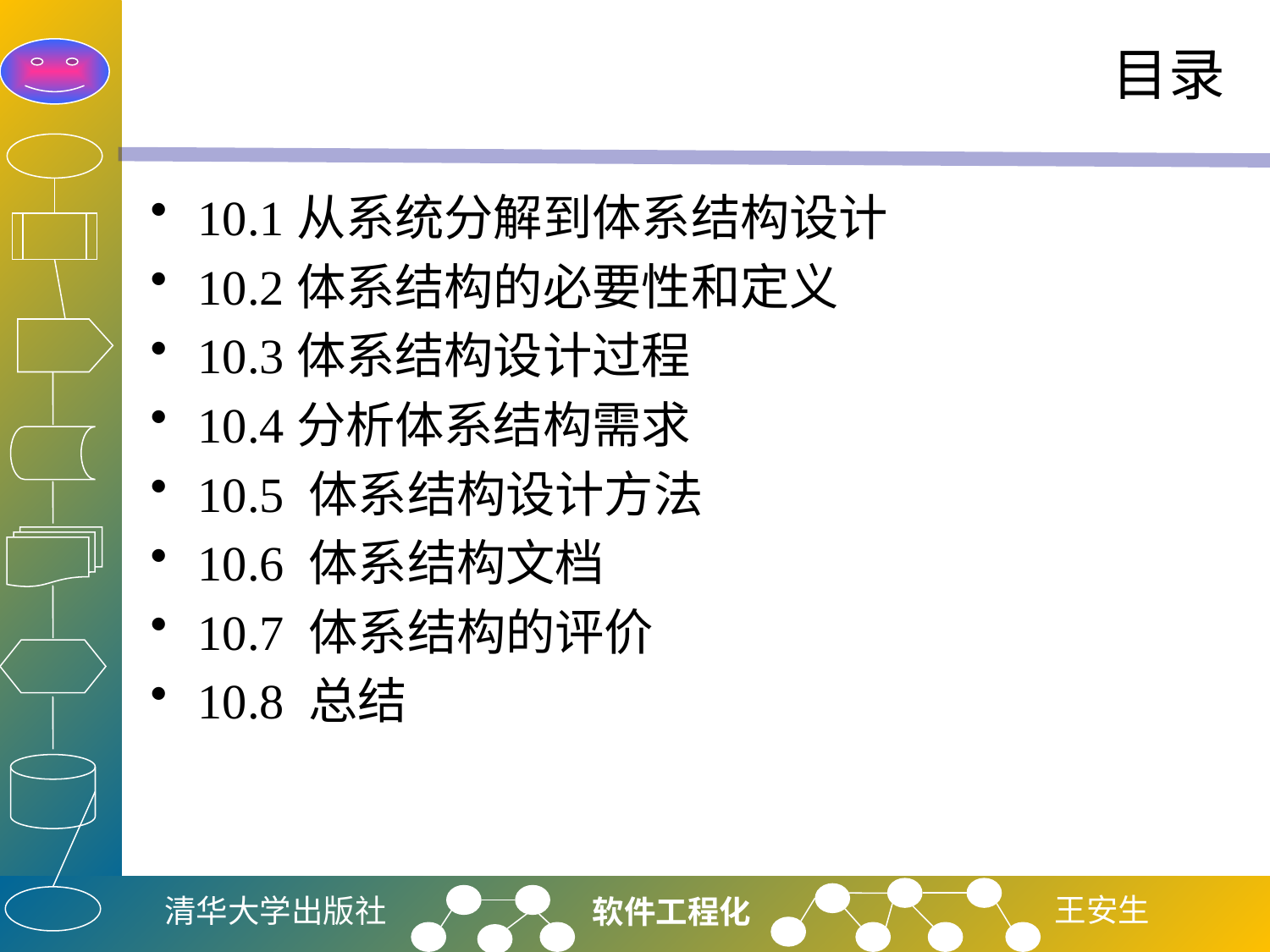

# 目录
10.1从系统分解到体系结构设计
10.2体系结构的必要性和定义
10.3体系结构设计过程
10.4分析体系结构需求
10.5 体系结构设计方法
10.6 体系结构文档
10.7 体系结构的评价
10.8 总结